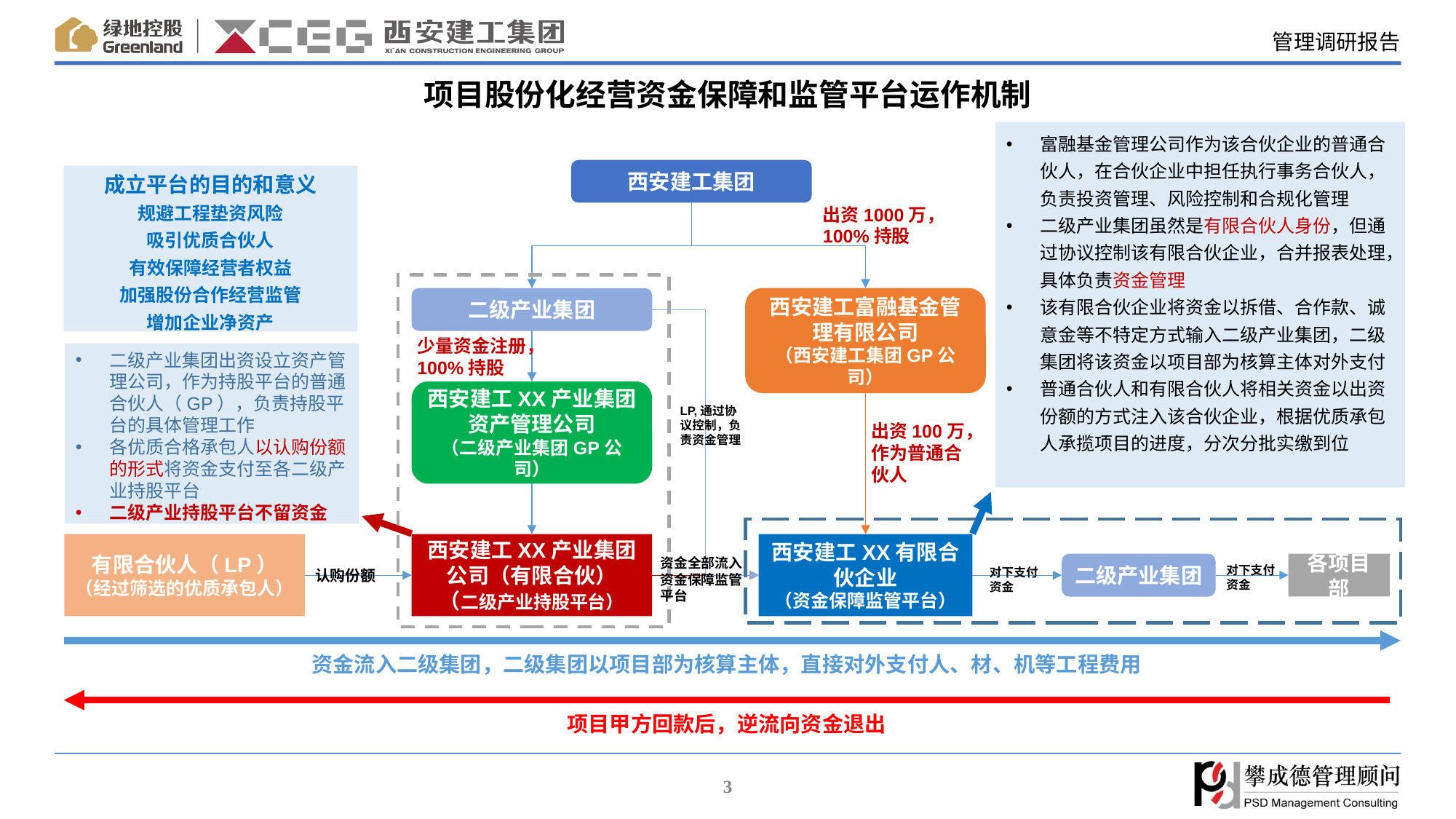

# 项目股份化经营资金保障和监管平台运作机制
富融基金管理公司作为该合伙企业的普通合伙人，在合伙企业中担任执行事务合伙人，负责投资管理、风险控制和合规化管理
二级产业集团虽然是有限合伙人身份，但通过协议控制该有限合伙企业，合并报表处理，具体负责资金管理
该有限合伙企业将资金以拆借、合作款、诚意金等不特定方式输入二级产业集团，二级集团将该资金以项目部为核算主体对外支付
普通合伙人和有限合伙人将相关资金以出资份额的方式注入该合伙企业，根据优质承包人承揽项目的进度，分次分批实缴到位
西安建工集团
成立平台的目的和意义
规避工程垫资风险
吸引优质合伙人
有效保障经营者权益
加强股份合作经营监管
增加企业净资产

出资1000万，100%持股

二级产业集团
西安建工富融基金管理有限公司
（西安建工集团GP公司）
少量资金注册，100%持股
二级产业集团出资设立资产管理公司，作为持股平台的普通合伙人（GP），负责持股平台的具体管理工作
各优质合格承包人以认购份额的形式将资金支付至各二级产业持股平台
二级产业持股平台不留资金
西安建工XX产业集团资产管理公司
（二级产业集团GP公司）
LP,通过协议控制，负责资金管理
出资100万，
作为普通合伙人
西安建工XX有限合伙企业
（资金保障监管平台）

各项目部
有限合伙人（LP）
（经过筛选的优质承包人）
西安建工XX产业集团公司（有限合伙）
（二级产业持股平台）
资金全部流入资金保障监管平台
二级产业集团
对下支付资金
对下支付资金
认购份额
资金流入二级集团，二级集团以项目部为核算主体，直接对外支付人、材、机等工程费用
项目甲方回款后，逆流向资金退出
3